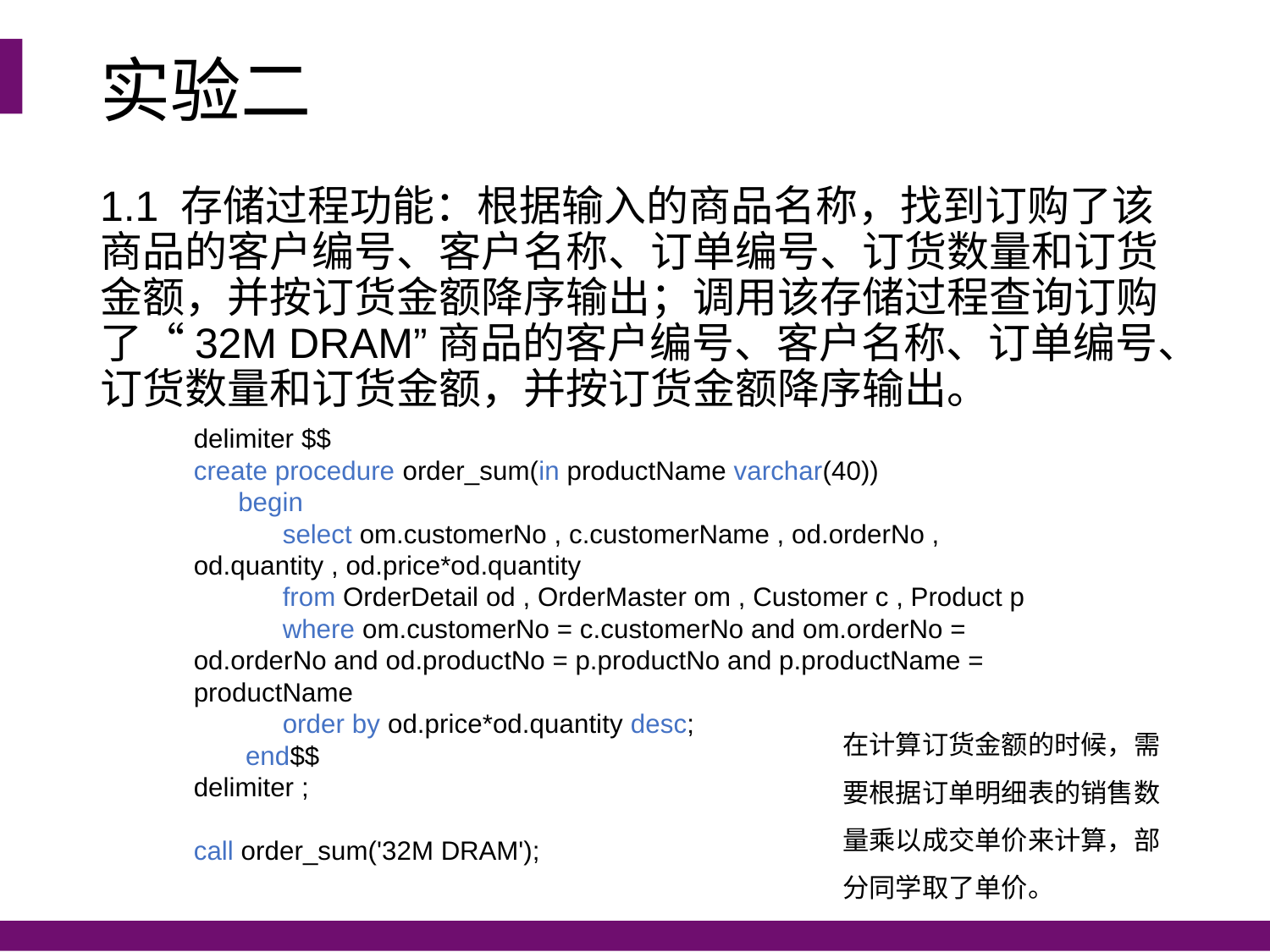

# 实验二
1.1 存储过程功能：根据输入的商品名称，找到订购了该商品的客户编号、客户名称、订单编号、订货数量和订货金额，并按订货金额降序输出；调用该存储过程查询订购了“32M DRAM”商品的客户编号、客户名称、订单编号、订货数量和订货金额，并按订货金额降序输出。

delimiter $$
create procedure order_sum(in productName varchar(40))
      begin
            select om.customerNo , c.customerName , od.orderNo , od.quantity , od.price*od.quantity
            from OrderDetail od , OrderMaster om , Customer c , Product p
            where om.customerNo = c.customerNo and om.orderNo = od.orderNo and od.productNo = p.productNo and p.productName = productName
            order by od.price*od.quantity desc;
       end$$
delimiter ;

call order_sum('32M DRAM');
在计算订货金额的时候，需要根据订单明细表的销售数量乘以成交单价来计算，部分同学取了单价。
39